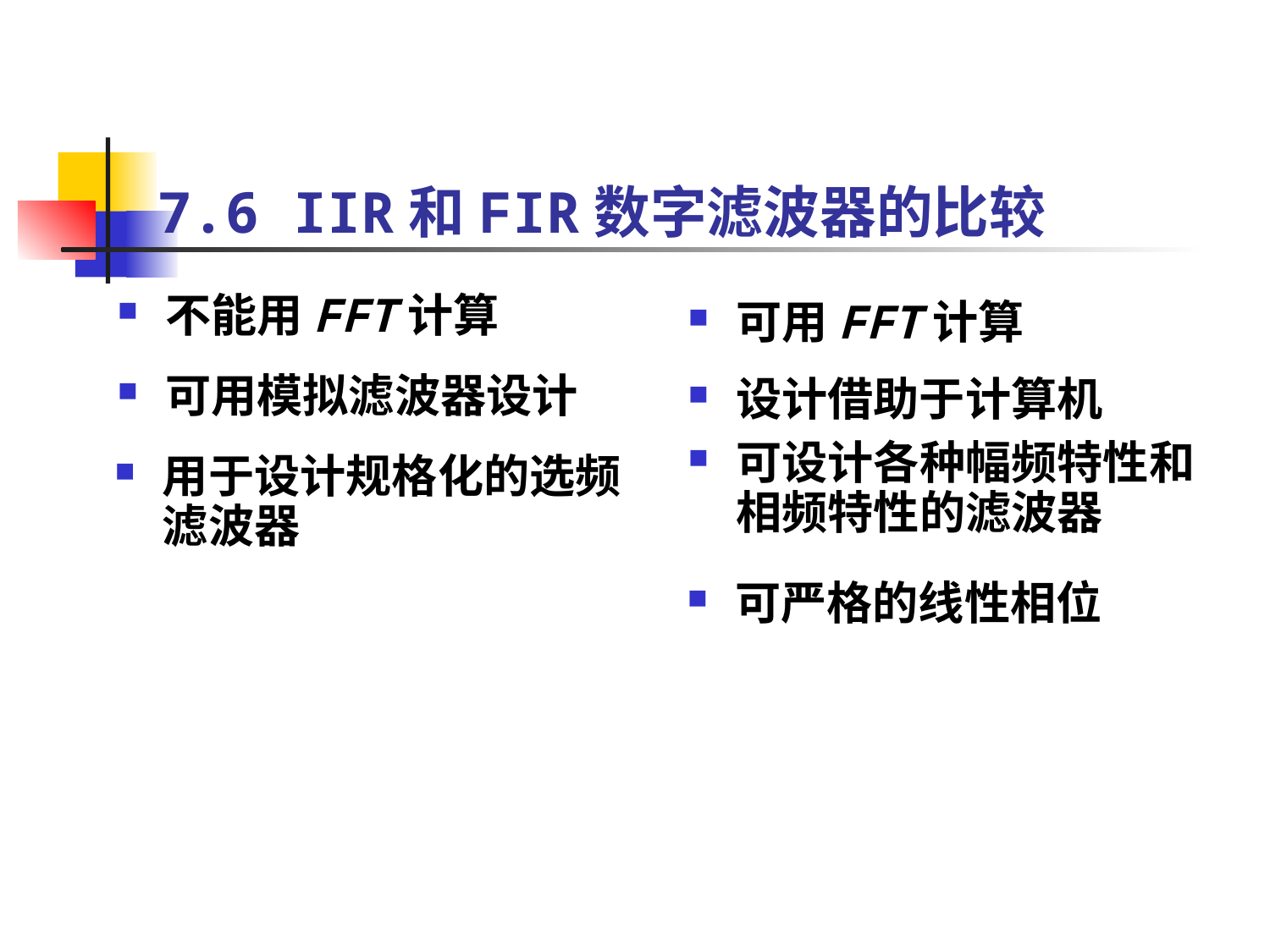

# 7.6 IIR和FIR数字滤波器的比较
不能用FFT计算
可用FFT计算
可用模拟滤波器设计
设计借助于计算机
可设计各种幅频特性和相频特性的滤波器
用于设计规格化的选频滤波器
可严格的线性相位